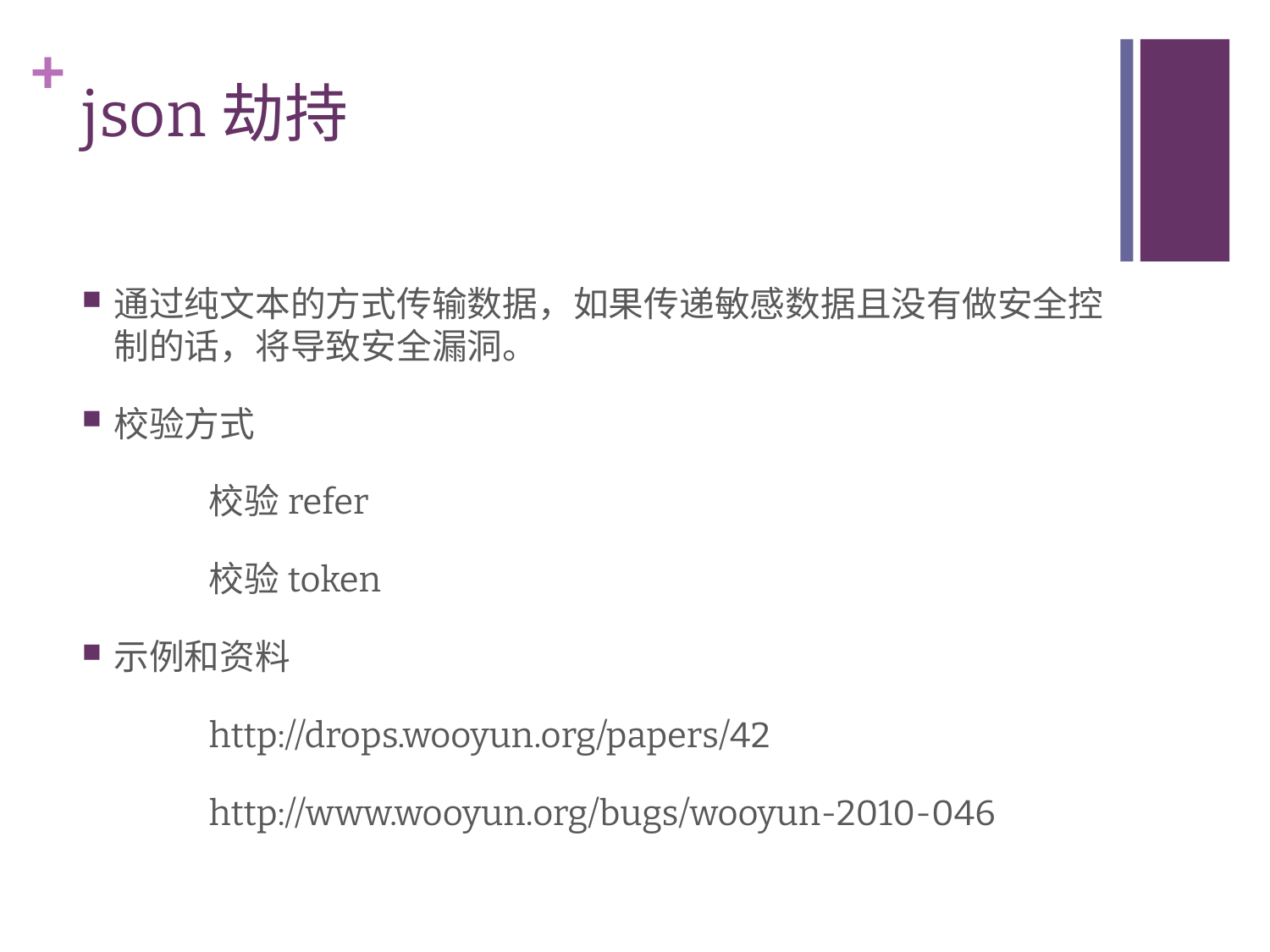

# json劫持
通过纯文本的方式传输数据，如果传递敏感数据且没有做安全控制的话，将导致安全漏洞。
校验方式
	校验refer
	校验token
示例和资料
	http://drops.wooyun.org/papers/42
	http://www.wooyun.org/bugs/wooyun-2010-046